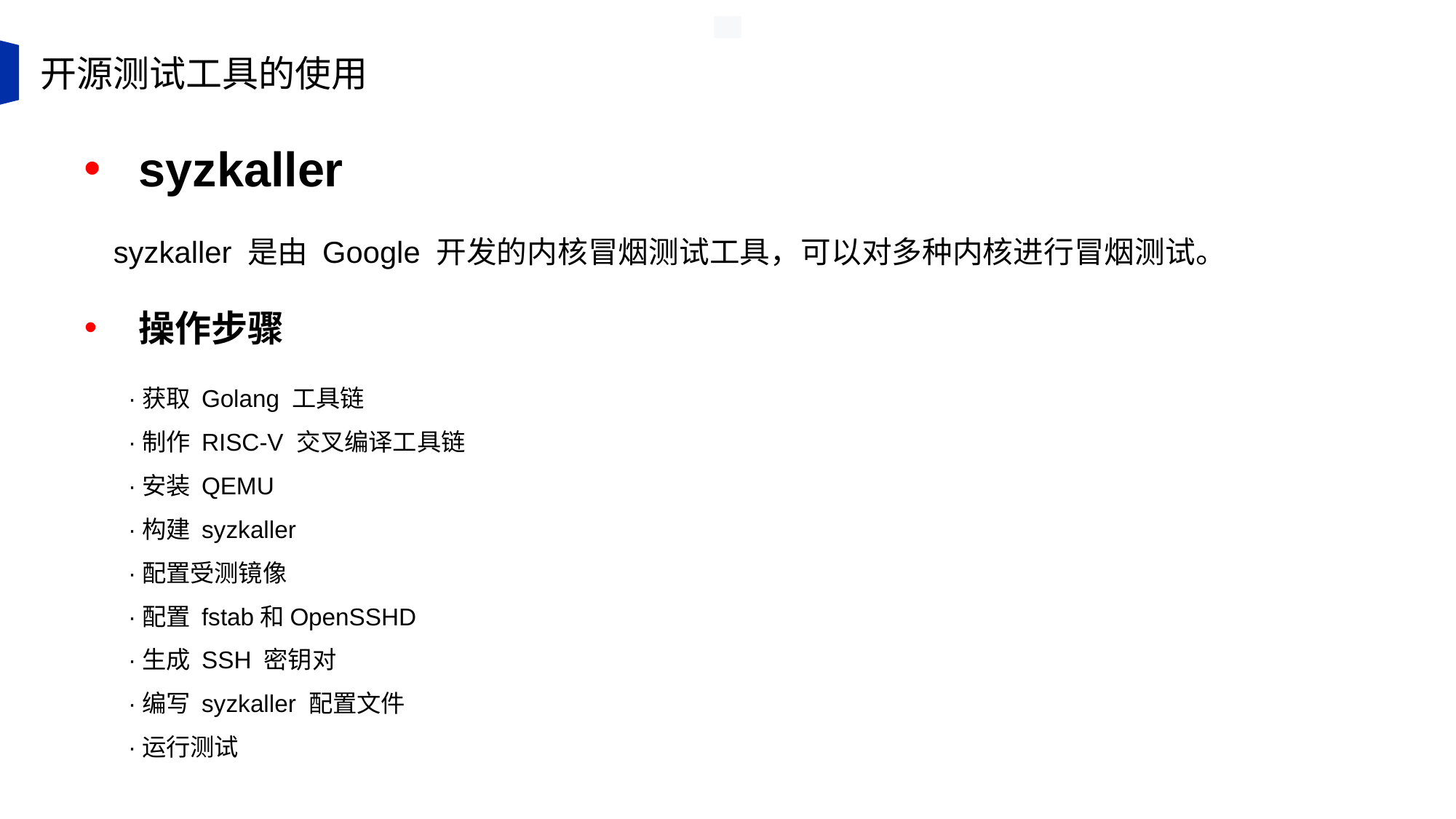

开源测试工具的使用

syzkaller
syzkaller 是由 Google 开发的内核冒烟测试工具，可以对多种内核进行冒烟测试。
操作步骤
·获取 Golang 工具链
·制作 RISC-V 交叉编译工具链
·安装 QEMU
·构建 syzkaller
·配置受测镜像
·配置 fstab和OpenSSHD
·生成 SSH 密钥对
·编写 syzkaller 配置文件
·运行测试